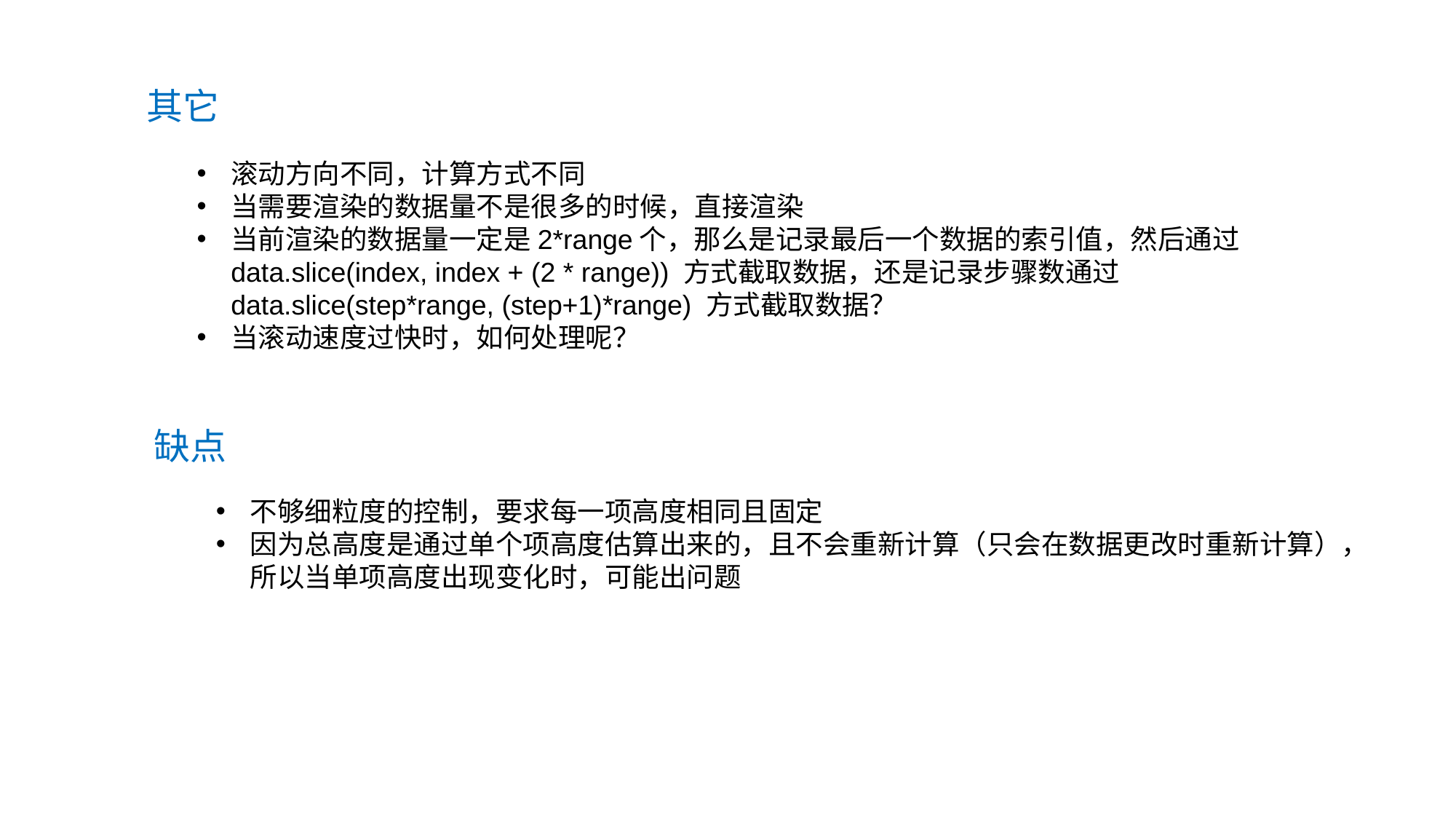

其它
滚动方向不同，计算方式不同
当需要渲染的数据量不是很多的时候，直接渲染
当前渲染的数据量一定是2*range个，那么是记录最后一个数据的索引值，然后通过 data.slice(index, index + (2 * range)) 方式截取数据，还是记录步骤数通过 data.slice(step*range, (step+1)*range) 方式截取数据？
当滚动速度过快时，如何处理呢？
缺点
不够细粒度的控制，要求每一项高度相同且固定
因为总高度是通过单个项高度估算出来的，且不会重新计算（只会在数据更改时重新计算），所以当单项高度出现变化时，可能出问题